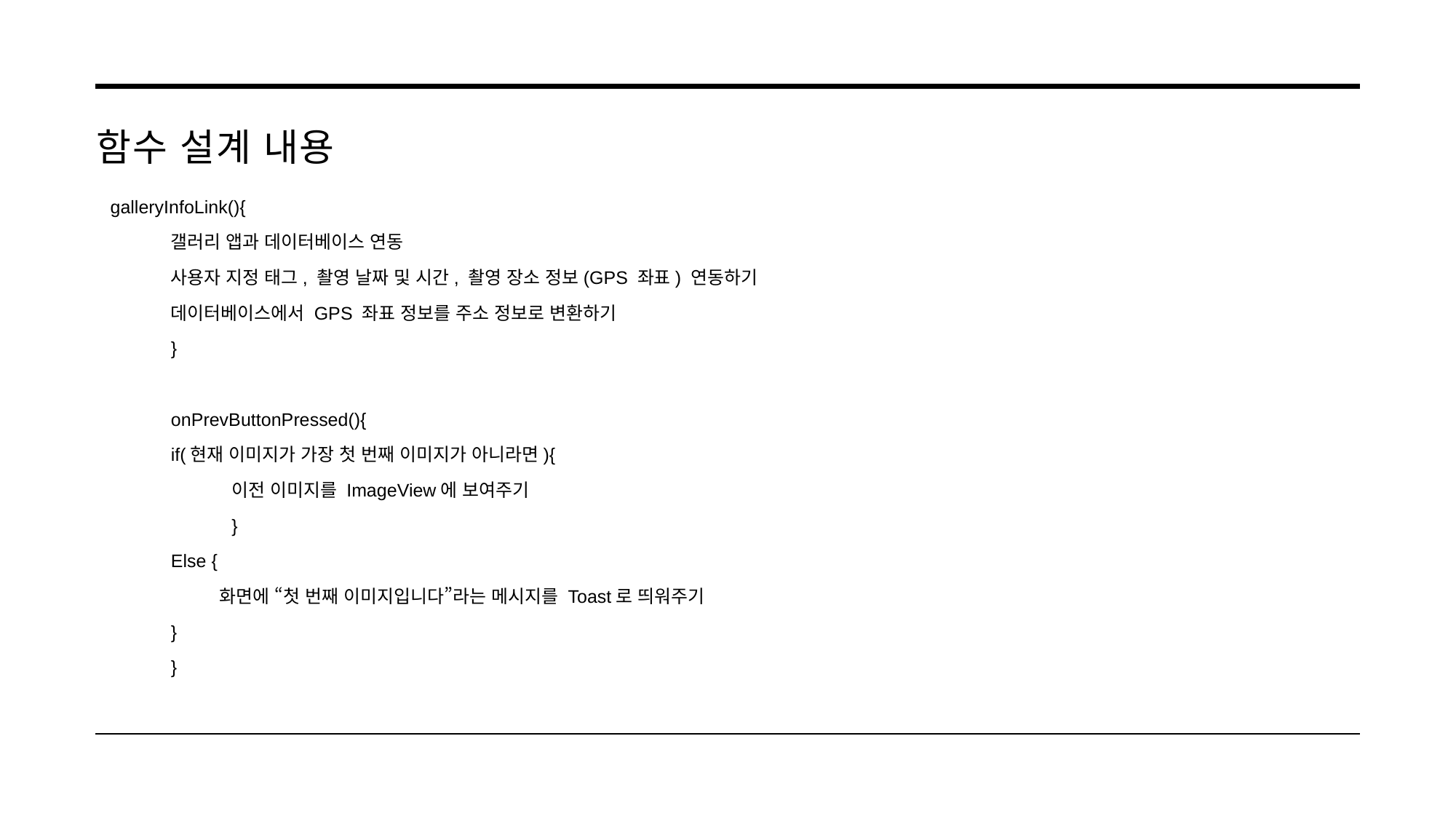

# 함수 설계 내용
galleryInfoLink(){
갤러리 앱과 데이터베이스 연동
사용자 지정 태그, 촬영 날짜 및 시간, 촬영 장소 정보(GPS 좌표) 연동하기
데이터베이스에서 GPS 좌표 정보를 주소 정보로 변환하기
}

onPrevButtonPressed(){
if(현재 이미지가 가장 첫 번째 이미지가 아니라면){
이전 이미지를 ImageView에 보여주기
}
Else {
	화면에 “첫 번째 이미지입니다”라는 메시지를 Toast로 띄워주기
}
}